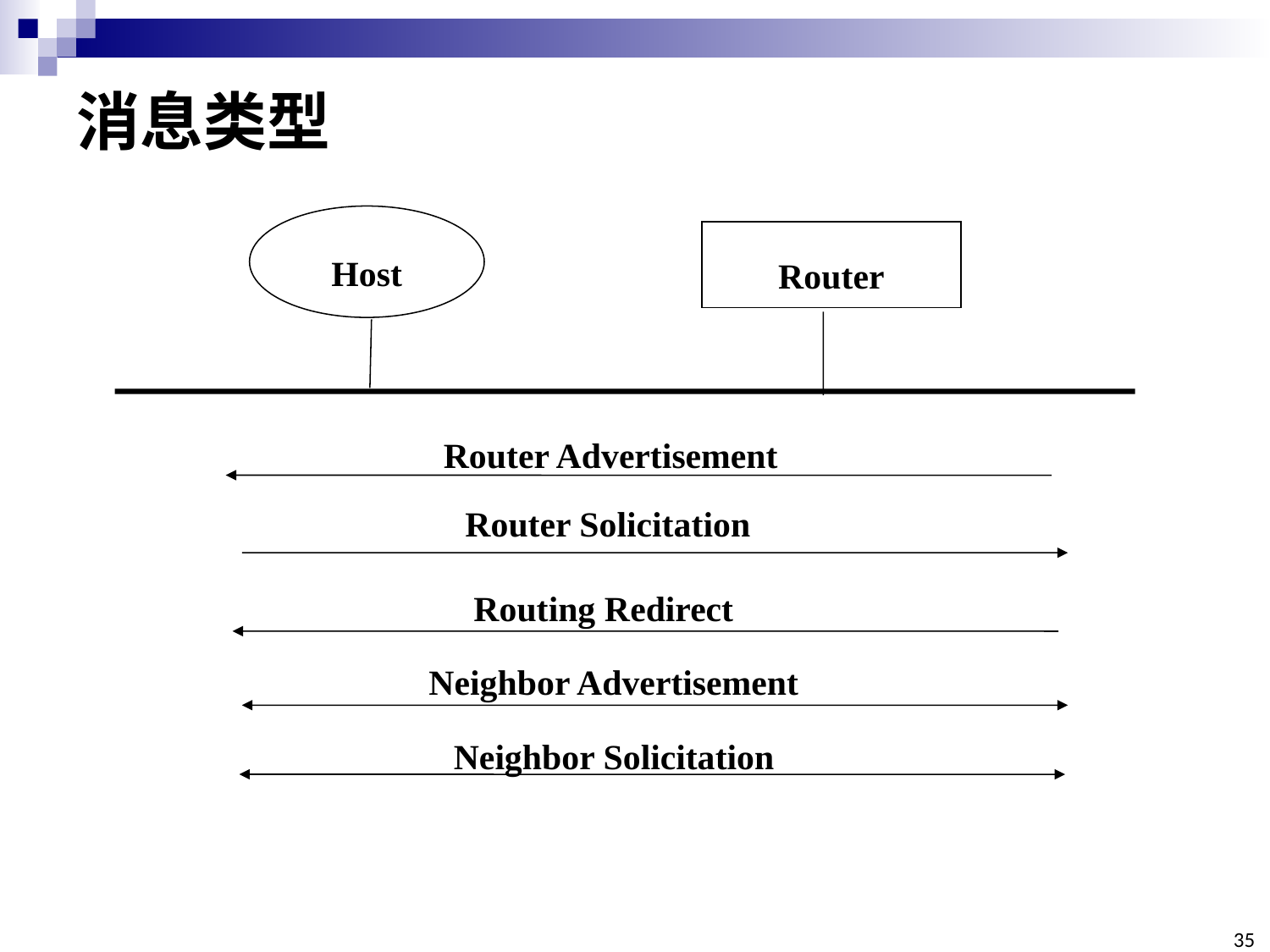

# 消息类型
Host
Router

Router Advertisement
Router Solicitation

Routing Redirect

Neighbor Advertisement

Neighbor Solicitation

35